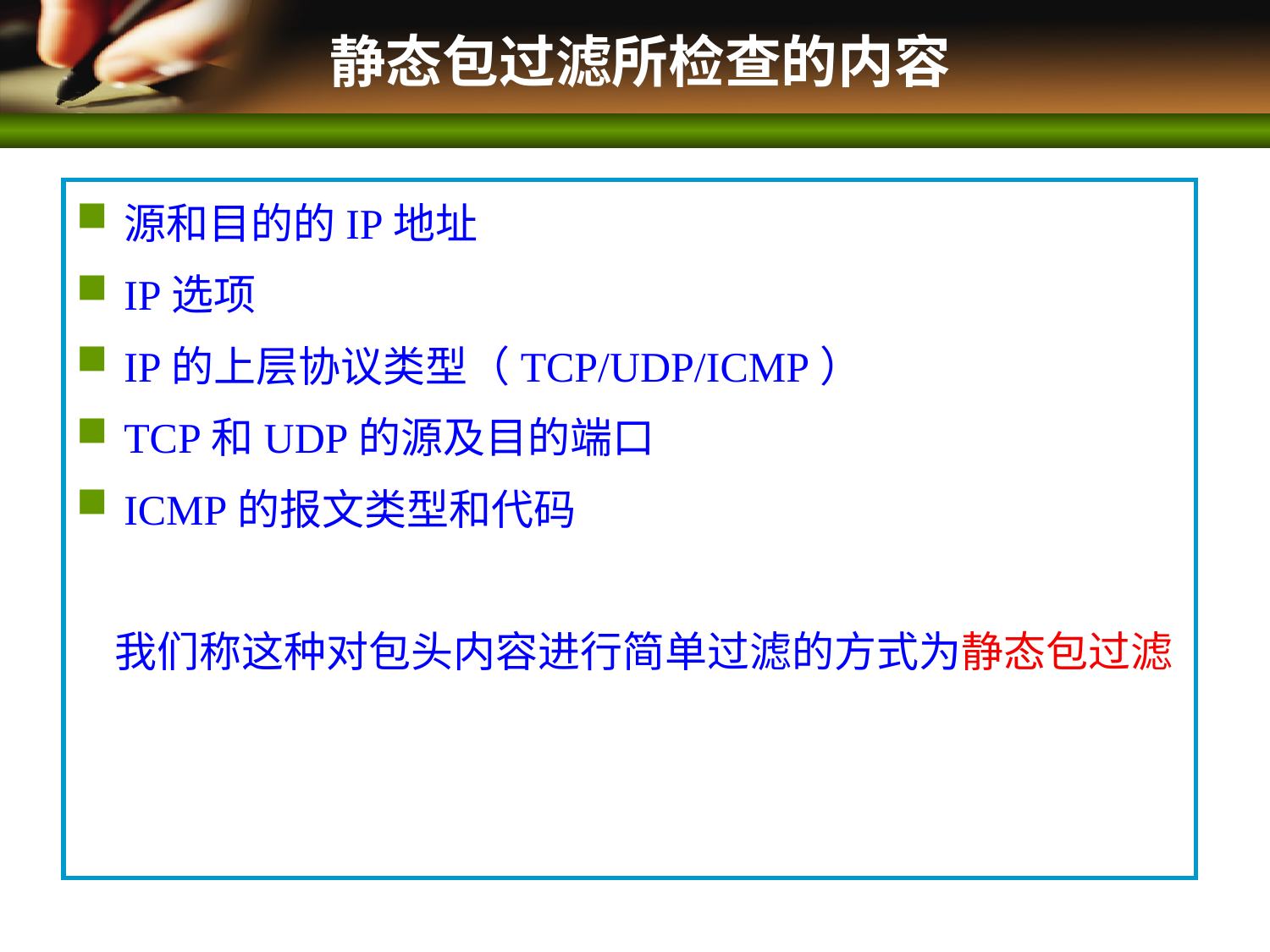

# 静态包过滤所检查的内容
源和目的的IP地址
IP选项
IP的上层协议类型（TCP/UDP/ICMP）
TCP和UDP的源及目的端口
ICMP的报文类型和代码

   我们称这种对包头内容进行简单过滤的方式为静态包过滤